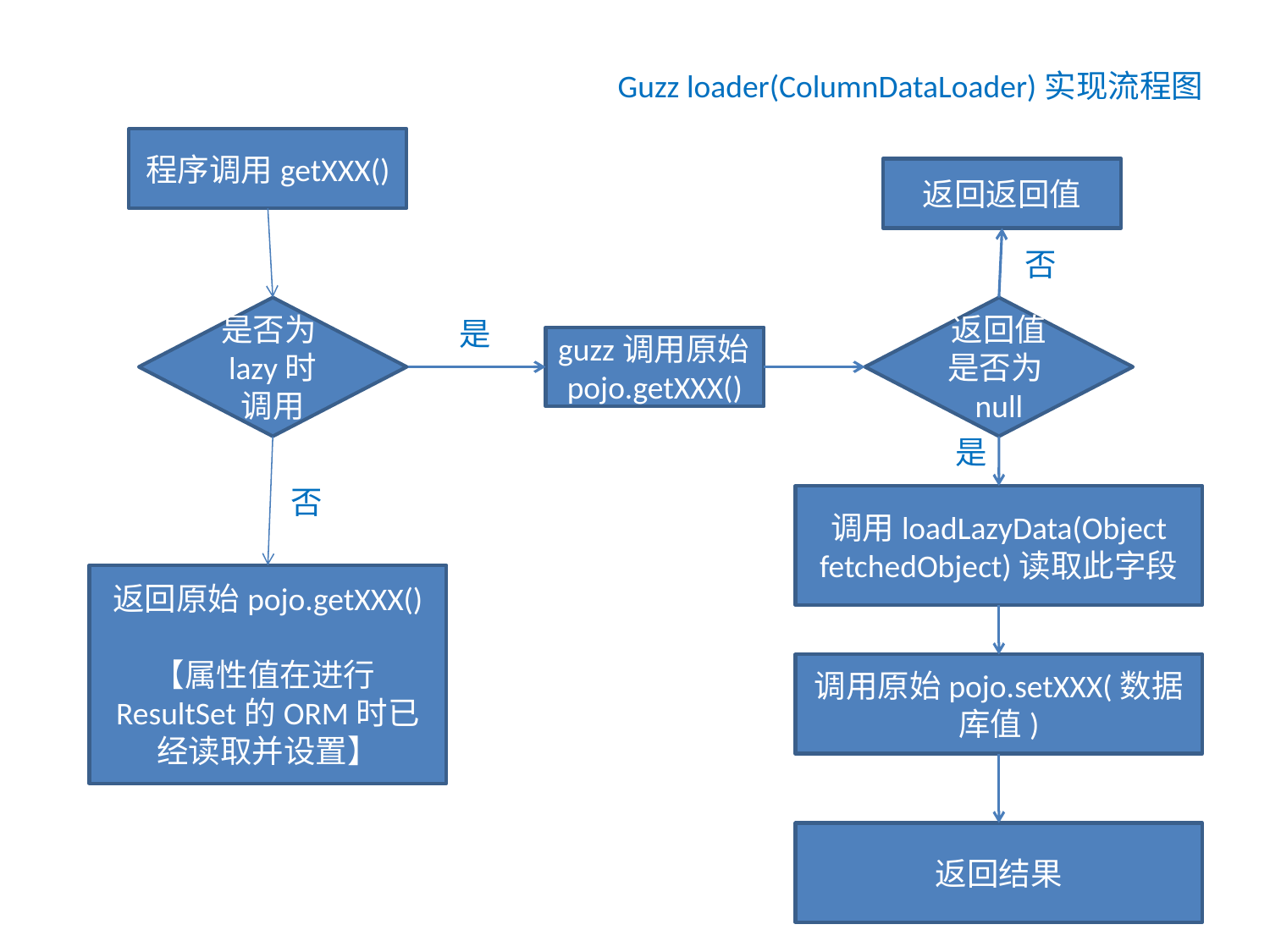

Guzz loader(ColumnDataLoader)实现流程图
程序调用getXXX()
返回返回值
否
是否为lazy时调用
返回值是否为null
是
guzz调用原始pojo.getXXX()
是
否
调用loadLazyData(Object fetchedObject)读取此字段
返回原始pojo.getXXX()

【属性值在进行ResultSet的ORM时已经读取并设置】
调用原始pojo.setXXX(数据库值)
返回结果